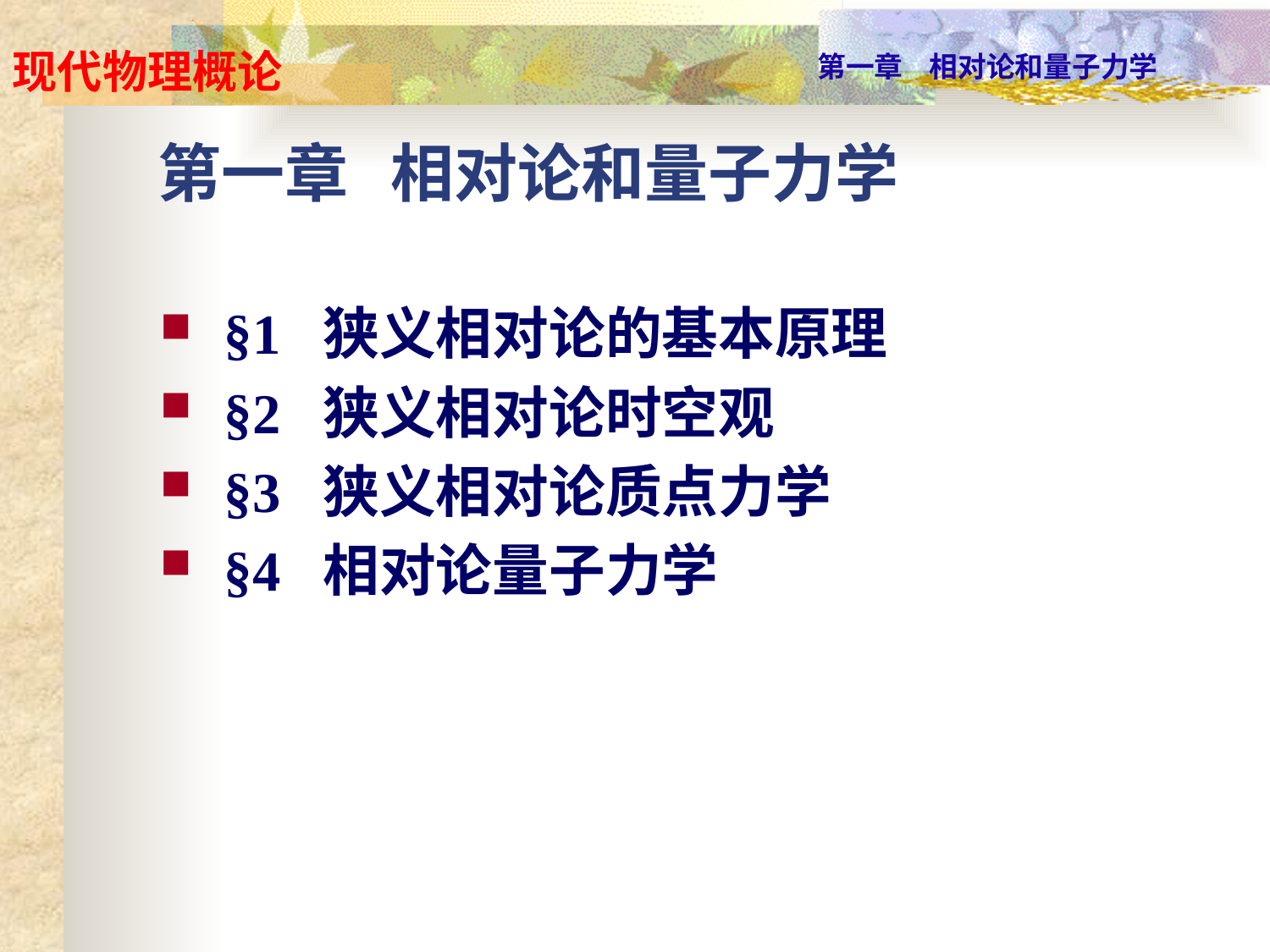

# 第一章   相对论和量子力学
§1  狭义相对论的基本原理
§2  狭义相对论时空观
§3  狭义相对论质点力学
§4  相对论量子力学